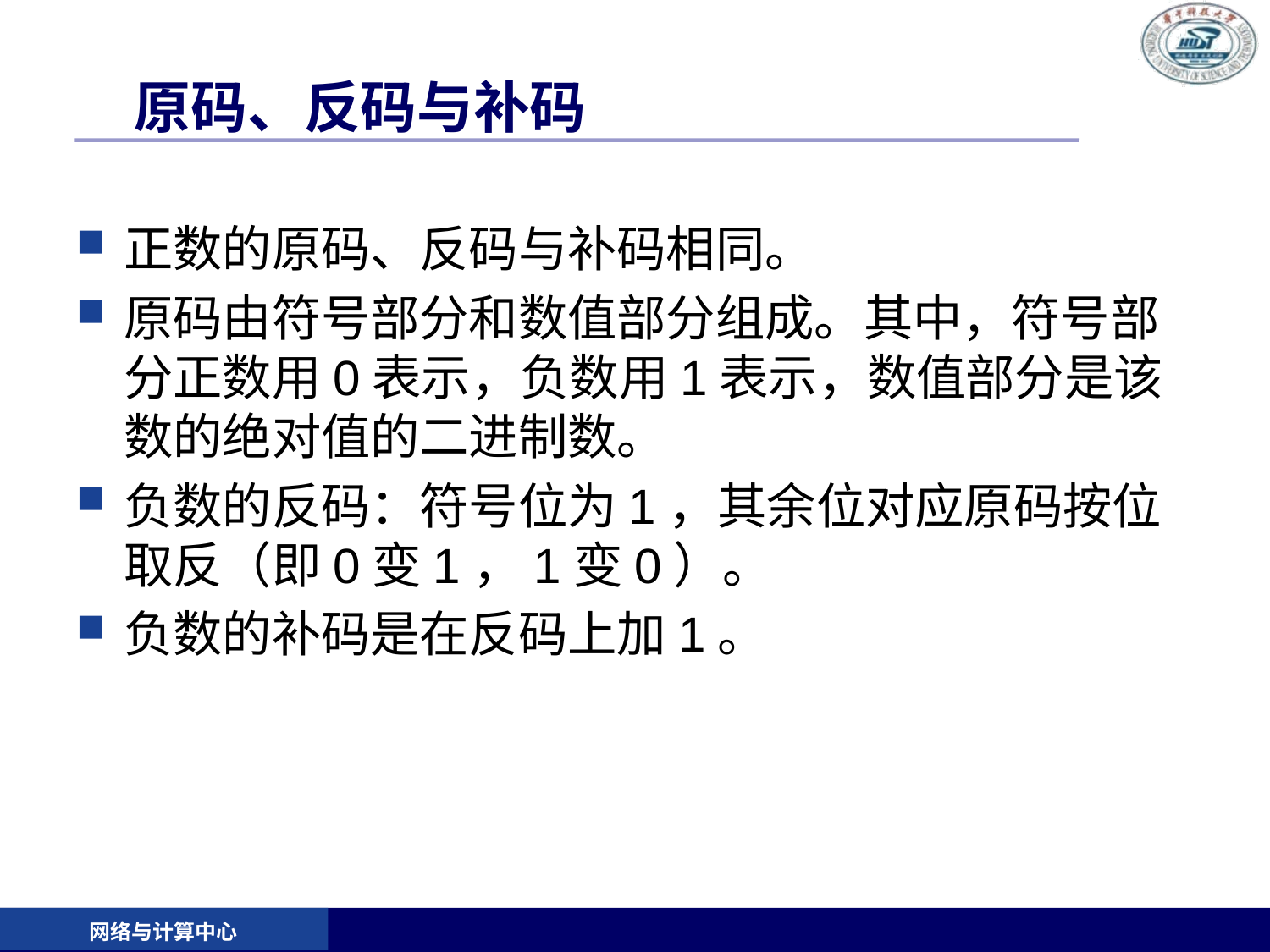

# 原码、反码与补码
正数的原码、反码与补码相同。
原码由符号部分和数值部分组成。其中，符号部分正数用0表示，负数用1表示，数值部分是该数的绝对值的二进制数。
负数的反码：符号位为1，其余位对应原码按位取反（即0变1，1变0）。
负数的补码是在反码上加1。

网络与计算中心